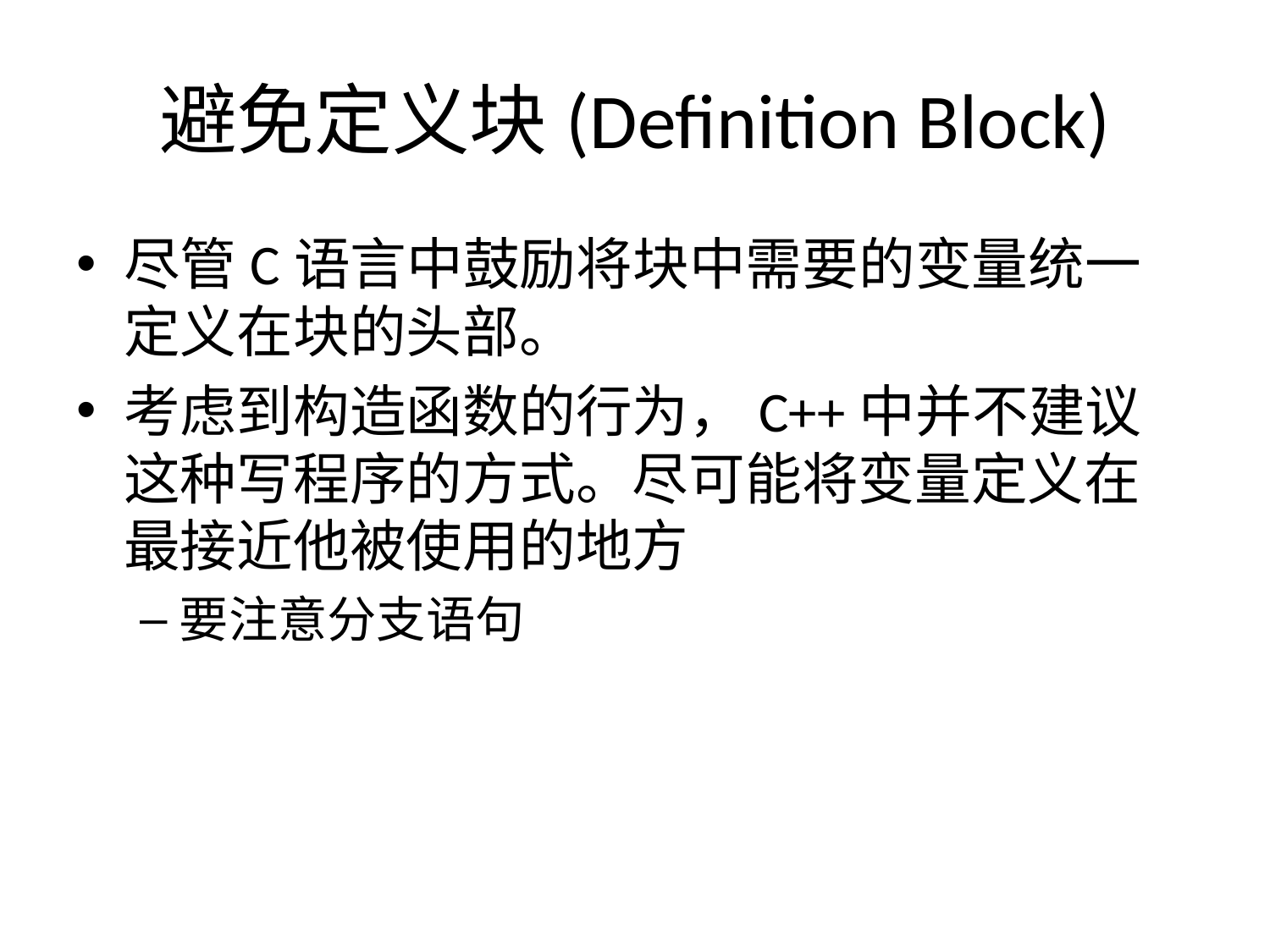

# 避免定义块(Definition Block)
尽管C语言中鼓励将块中需要的变量统一定义在块的头部。
考虑到构造函数的行为，C++中并不建议这种写程序的方式。尽可能将变量定义在最接近他被使用的地方
要注意分支语句